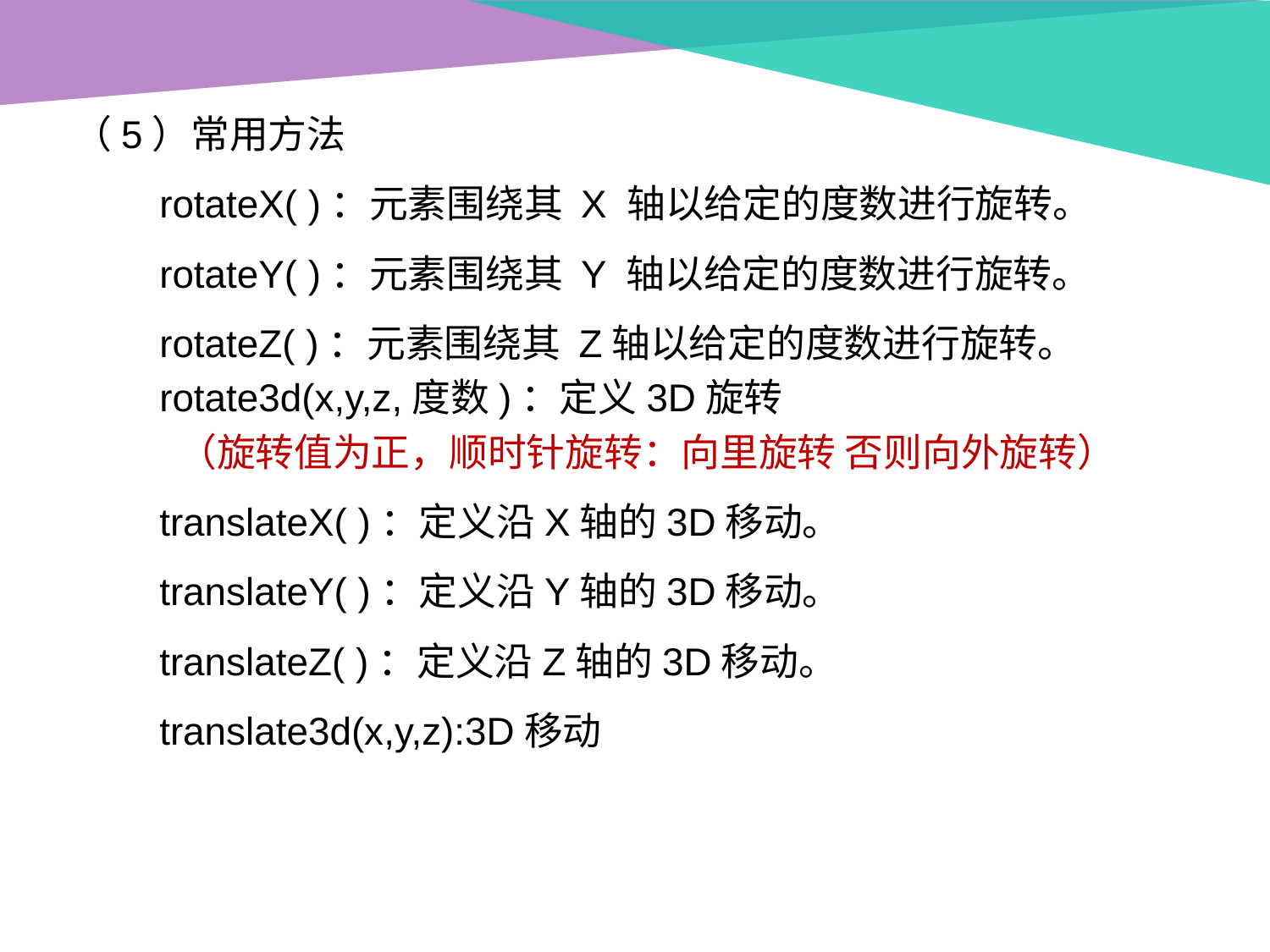

（5）常用方法
        rotateX( )：元素围绕其 X 轴以给定的度数进行旋转。
        rotateY( )：元素围绕其 Y 轴以给定的度数进行旋转。
        rotateZ( )：元素围绕其 Z轴以给定的度数进行旋转。
        rotate3d(x,y,z,度数)：定义3D旋转
           （旋转值为正，顺时针旋转：向里旋转 否则向外旋转）
        translateX( )：定义沿X轴的3D移动。
        translateY( )：定义沿Y轴的3D移动。
        translateZ( )：定义沿Z轴的3D移动。
        translate3d(x,y,z):3D移动